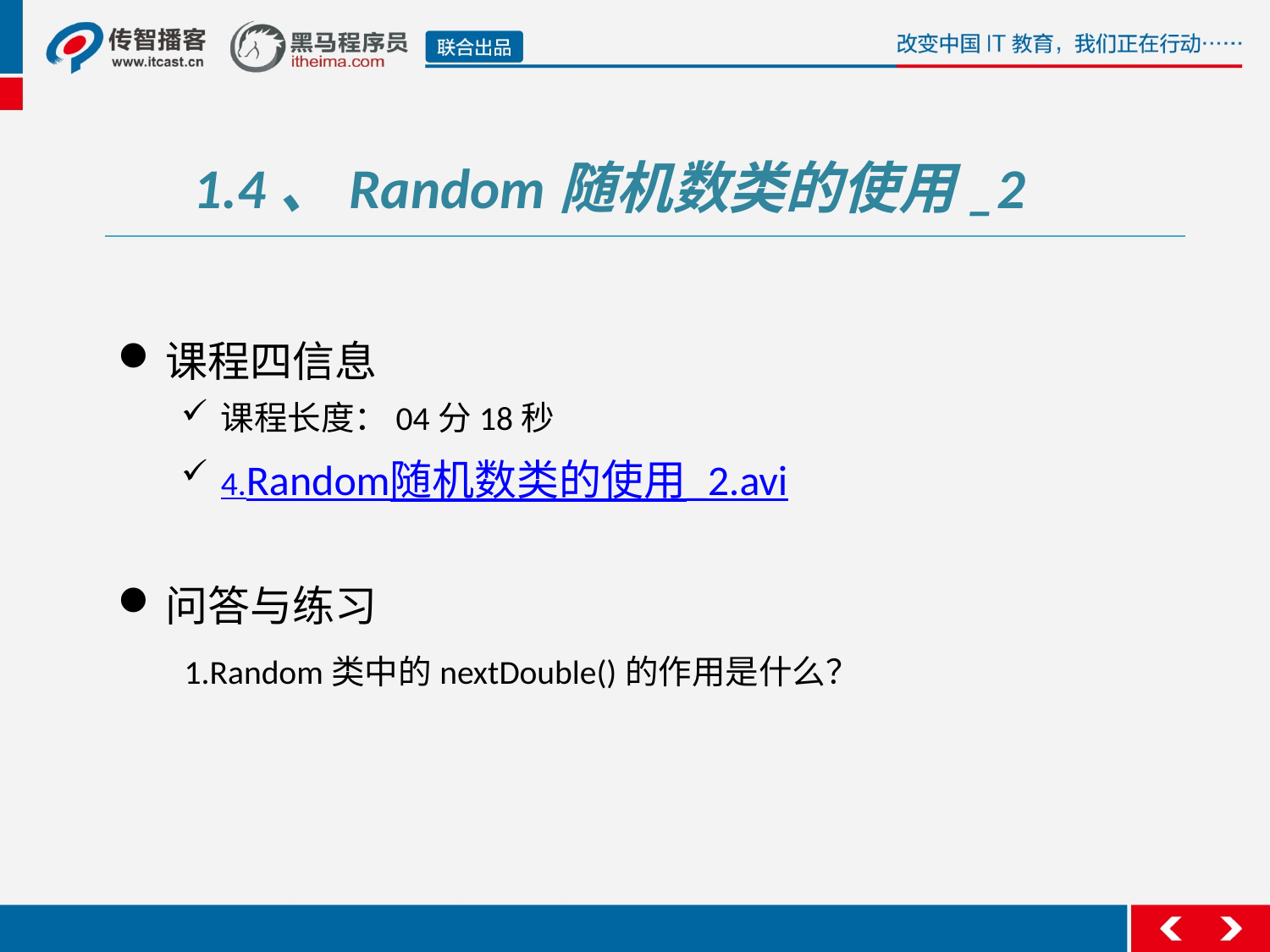

1.4、Random随机数类的使用_2

课程四信息
课程长度：04分18秒
4.Random随机数类的使用_2.avi

问答与练习
       1.Random类中的nextDouble()的作用是什么？